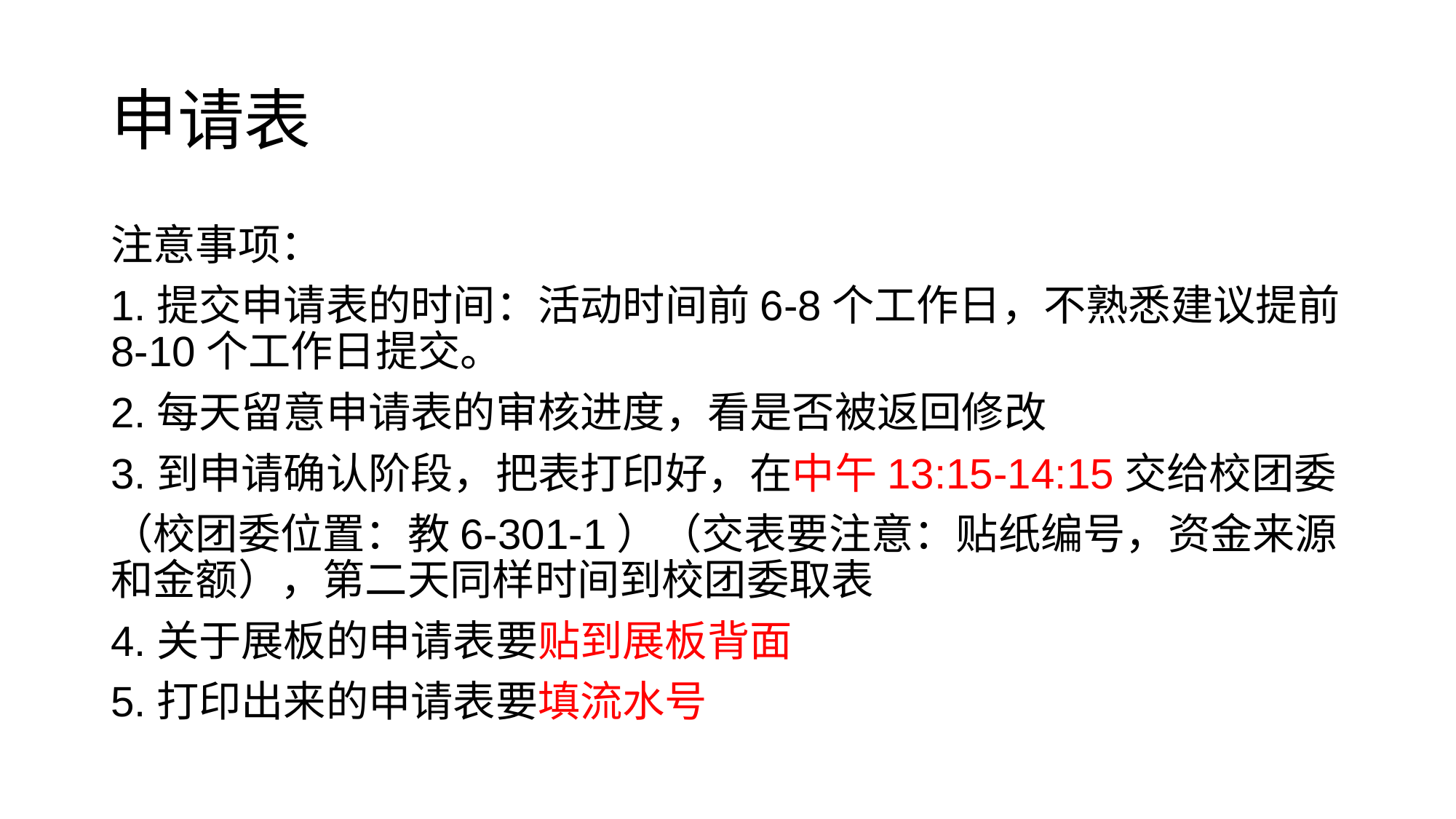

# 申请表
注意事项：
1.提交申请表的时间：活动时间前6-8个工作日，不熟悉建议提前8-10个工作日提交。
2.每天留意申请表的审核进度，看是否被返回修改
3.到申请确认阶段，把表打印好，在中午13:15-14:15交给校团委
（校团委位置：教6-301-1）（交表要注意：贴纸编号，资金来源和金额），第二天同样时间到校团委取表
4.关于展板的申请表要贴到展板背面
5.打印出来的申请表要填流水号